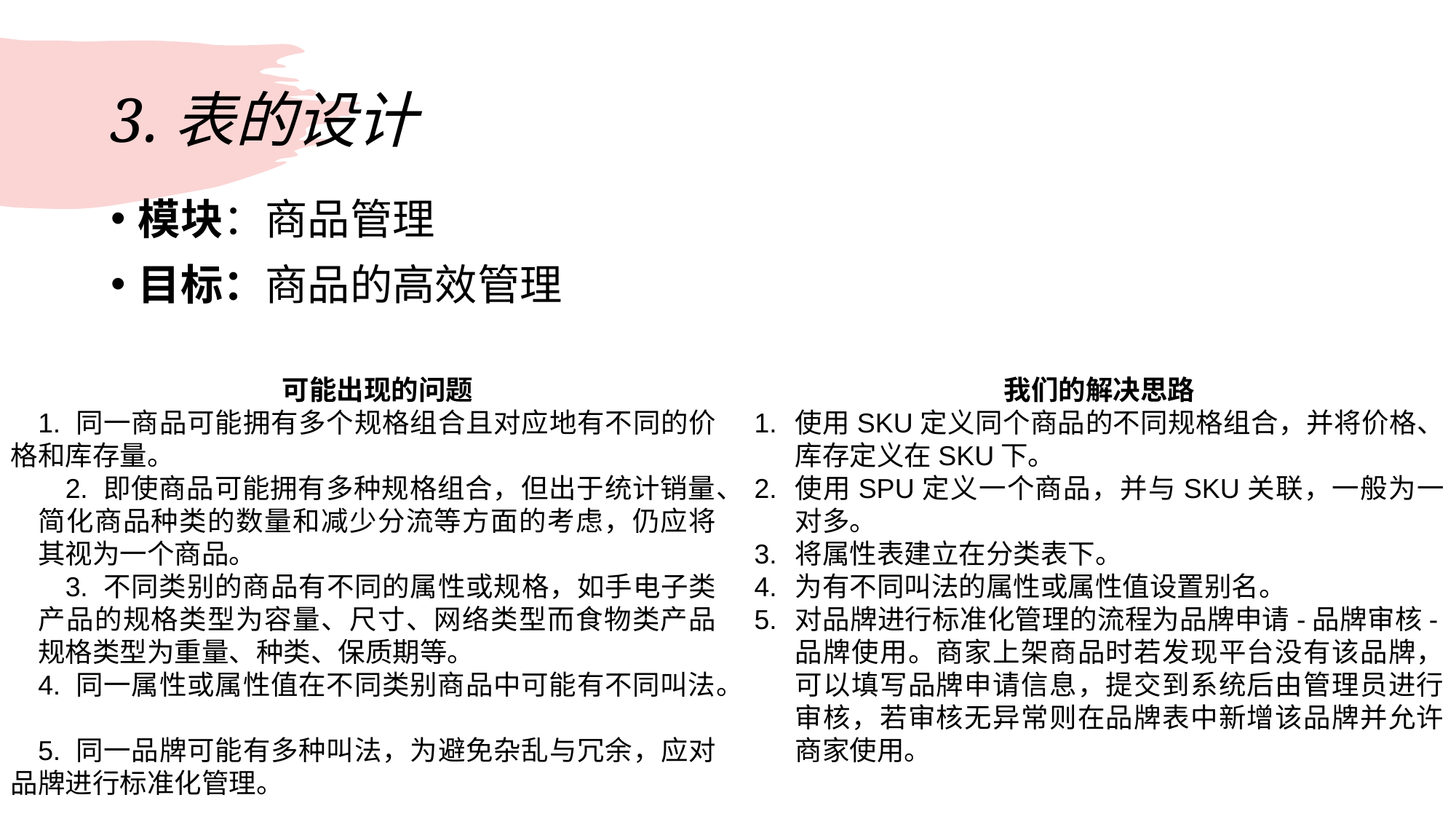

# 3.表的设计
模块：商品管理
目标：商品的高效管理

可能出现的问题
1. 同一商品可能拥有多个规格组合且对应地有不同的价格和库存量。
2. 即使商品可能拥有多种规格组合，但出于统计销量、简化商品种类的数量和减少分流等方面的考虑，仍应将其视为一个商品。
3. 不同类别的商品有不同的属性或规格，如手电子类产品的规格类型为容量、尺寸、网络类型而食物类产品规格类型为重量、种类、保质期等。
4. 同一属性或属性值在不同类别商品中可能有不同叫法。
5. 同一品牌可能有多种叫法，为避免杂乱与冗余，应对品牌进行标准化管理。
我们的解决思路
使用SKU定义同个商品的不同规格组合，并将价格、库存定义在SKU下。
使用SPU定义一个商品，并与SKU关联，一般为一对多。
将属性表建立在分类表下。
为有不同叫法的属性或属性值设置别名。
对品牌进行标准化管理的流程为品牌申请-品牌审核-品牌使用。商家上架商品时若发现平台没有该品牌，可以填写品牌申请信息，提交到系统后由管理员进行审核，若审核无异常则在品牌表中新增该品牌并允许商家使用。